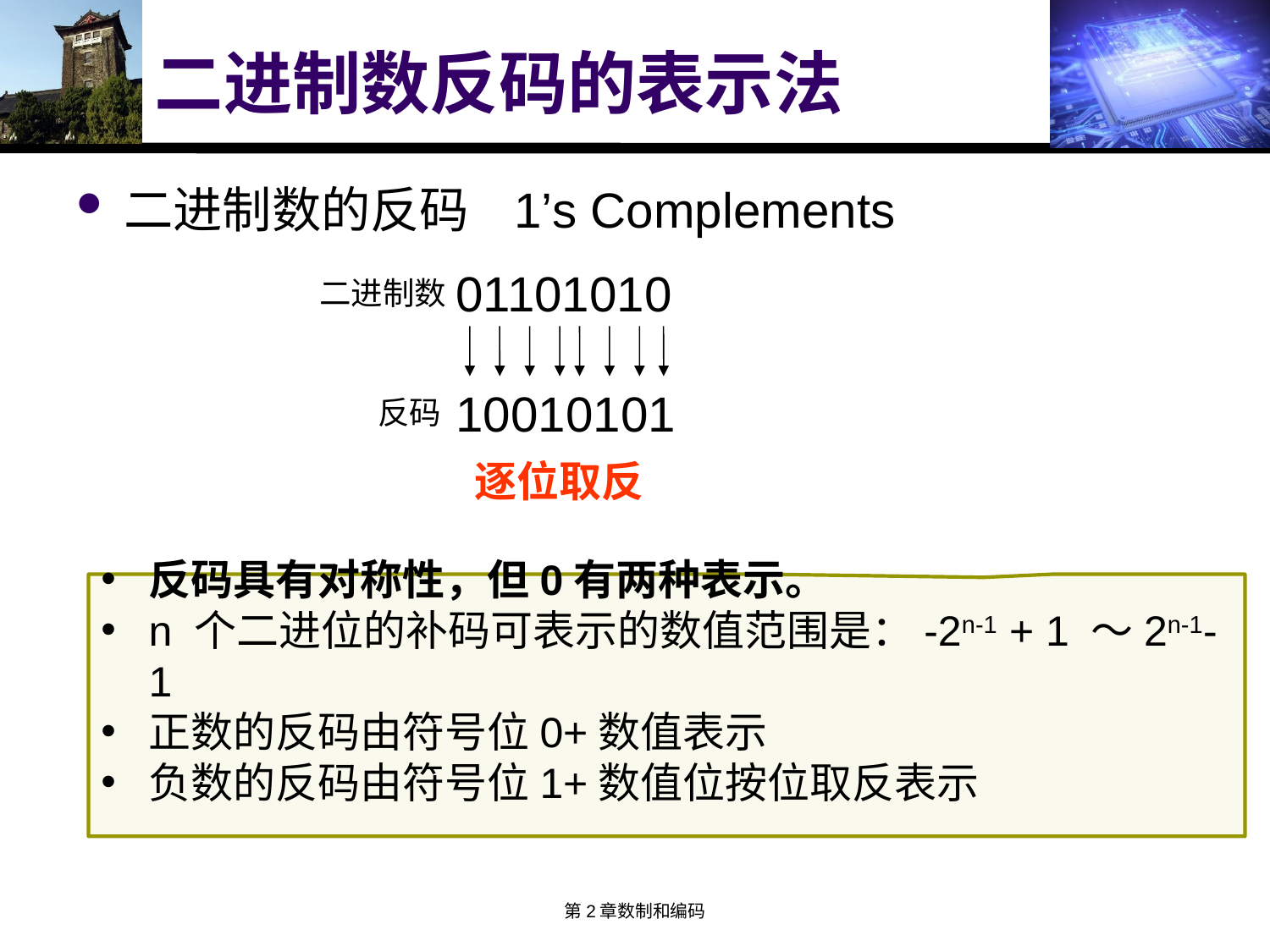

# 二进制数反码的表示法

二进制数的反码   1’s Complements
01101010
二进制数

10010101
反码
逐位取反
反码具有对称性，但0有两种表示。
n 个二进位的补码可表示的数值范围是：-2n-1 + 1 ～2n-1-1
正数的反码由符号位0+数值表示
负数的反码由符号位1+数值位按位取反表示

第2章数制和编码
29